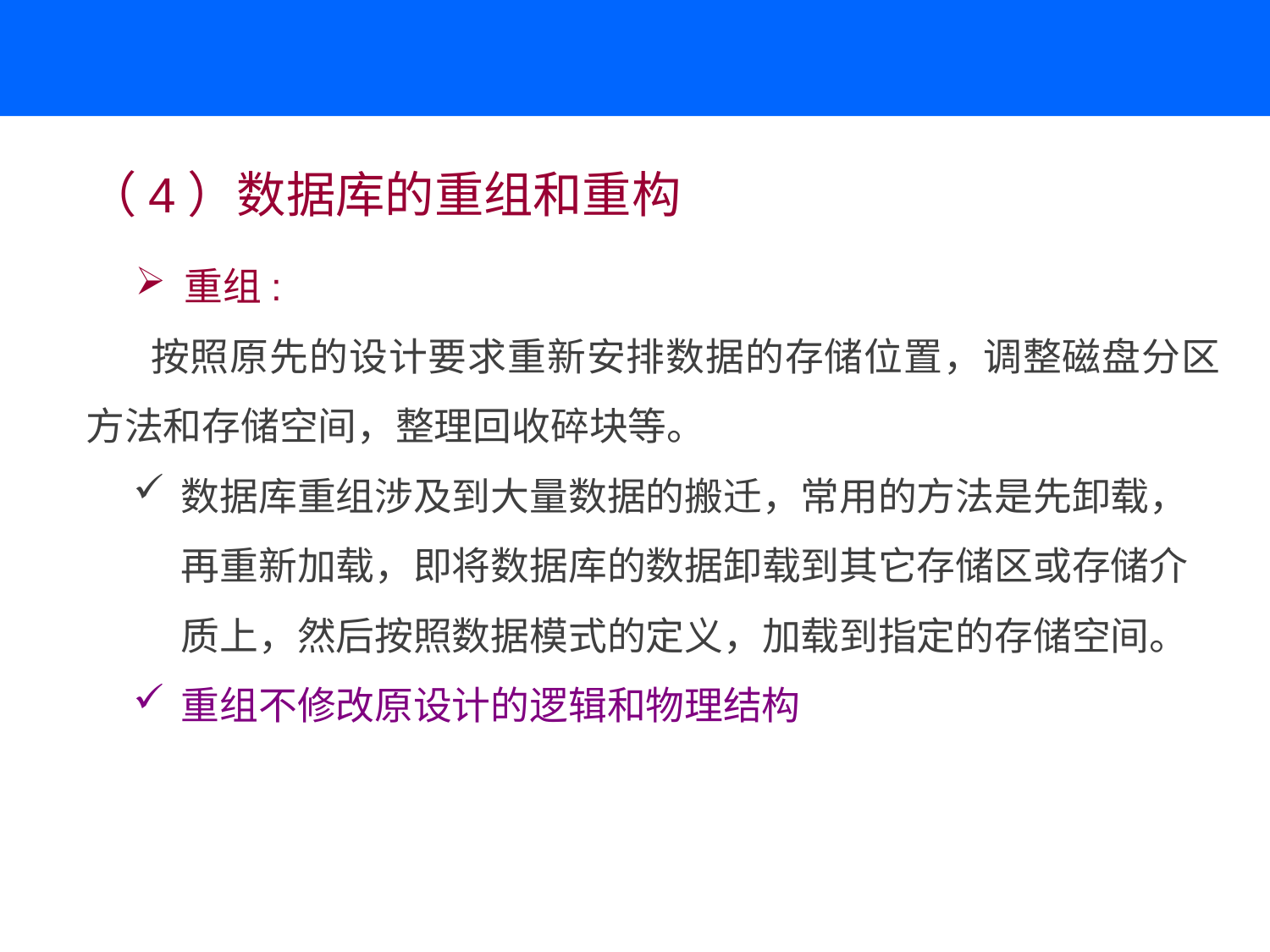

（4）数据库的重组和重构

 重组:
   按照原先的设计要求重新安排数据的存储位置，调整磁盘分区方法和存储空间，整理回收碎块等。
数据库重组涉及到大量数据的搬迁，常用的方法是先卸载，再重新加载，即将数据库的数据卸载到其它存储区或存储介质上，然后按照数据模式的定义，加载到指定的存储空间。
重组不修改原设计的逻辑和物理结构